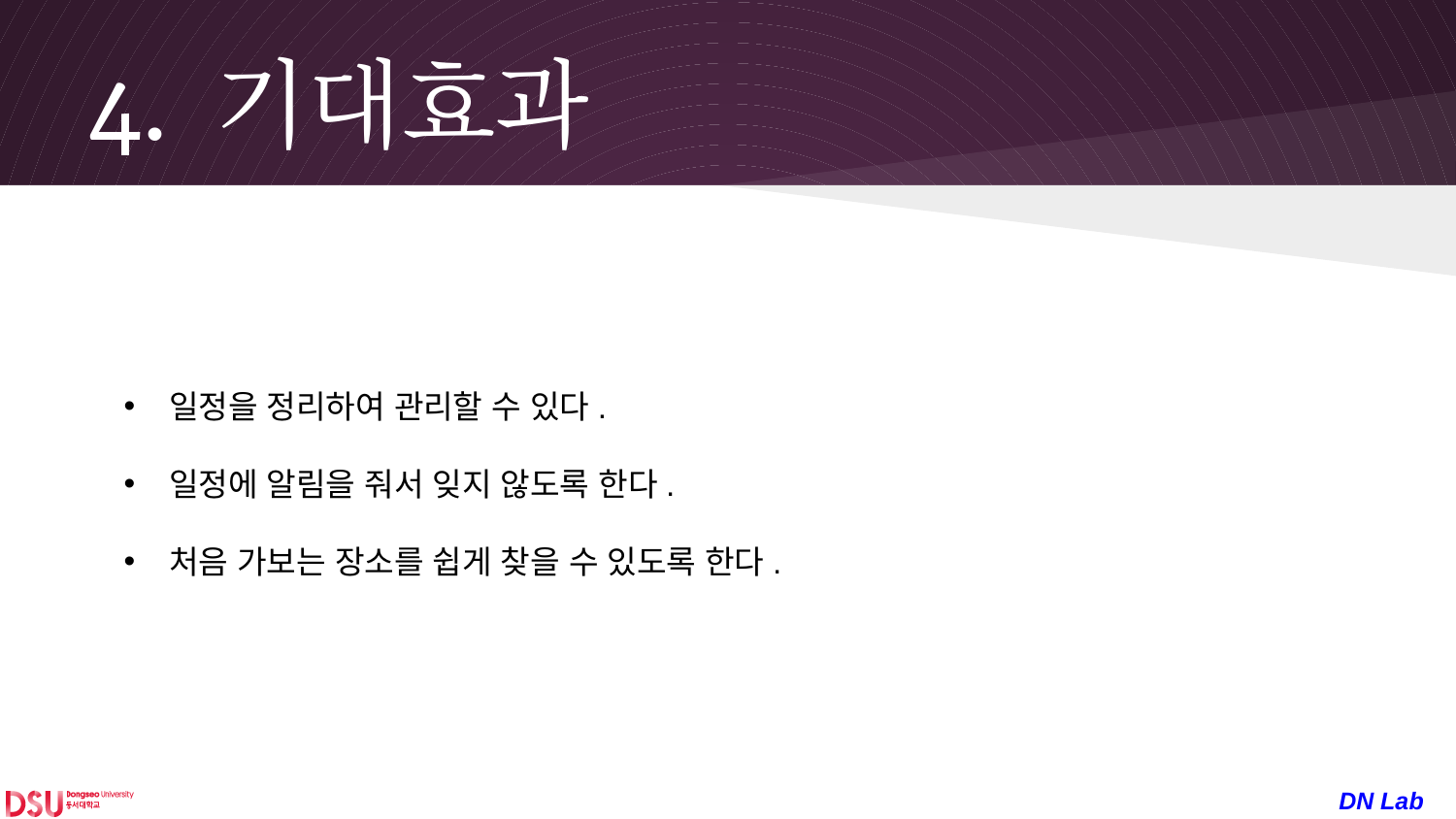

# 4. 기대효과
일정을 정리하여 관리할 수 있다.

일정에 알림을 줘서 잊지 않도록 한다.

처음 가보는 장소를 쉽게 찾을 수 있도록 한다.